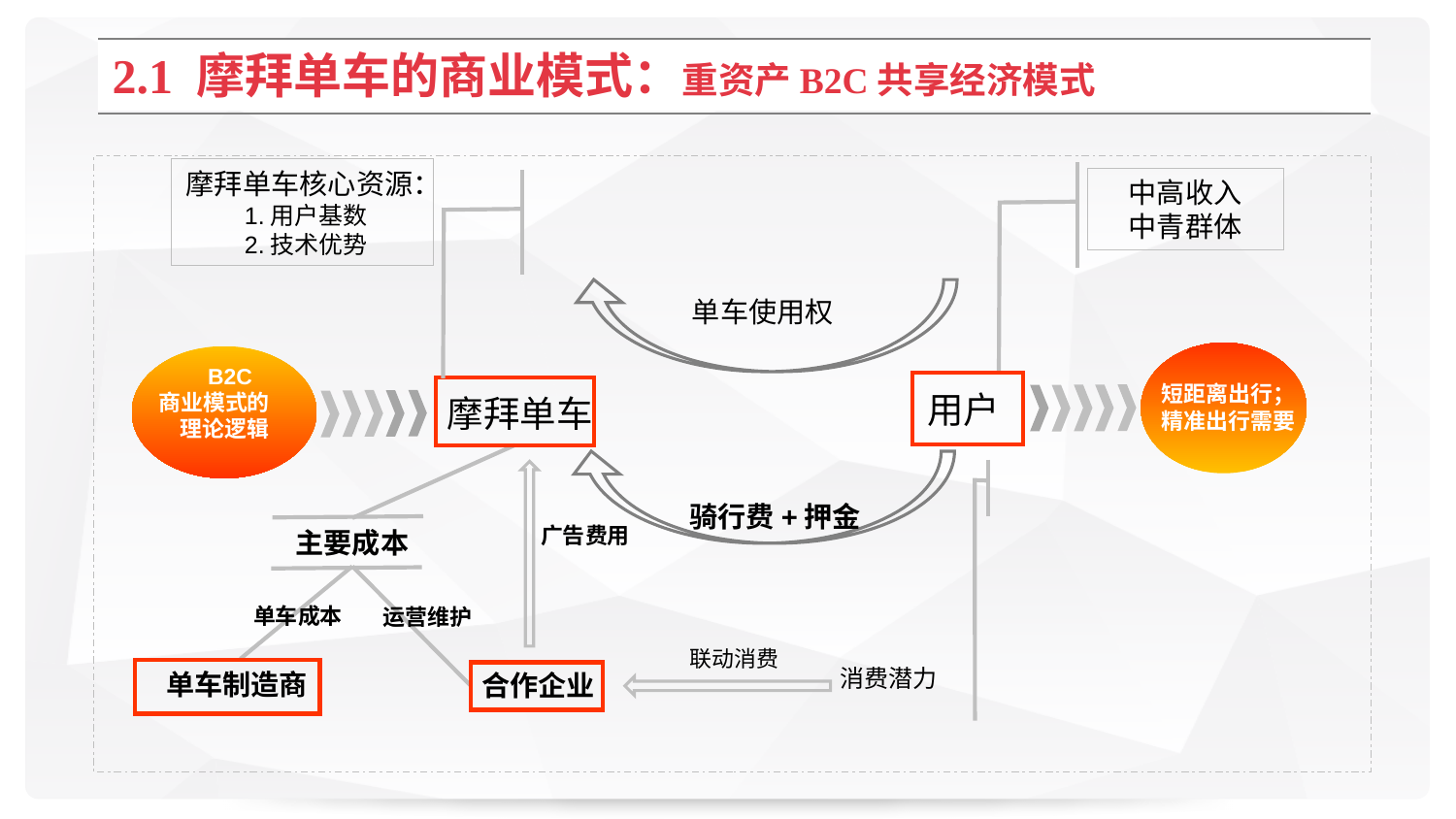

2.1 摩拜单车的商业模式：重资产B2C共享经济模式

摩拜单车核心资源：
 1.用户基数
 2.技术优势

中高收入
中青群体

单车使用权

     B2C
商业模式的
   理论逻辑

短距离出行；
精准出行需要

用户

骑行费+押金
广告费用
主要成本
单车成本
运营维护
联动消费
消费潜力
单车制造商

合作企业

摩拜单车